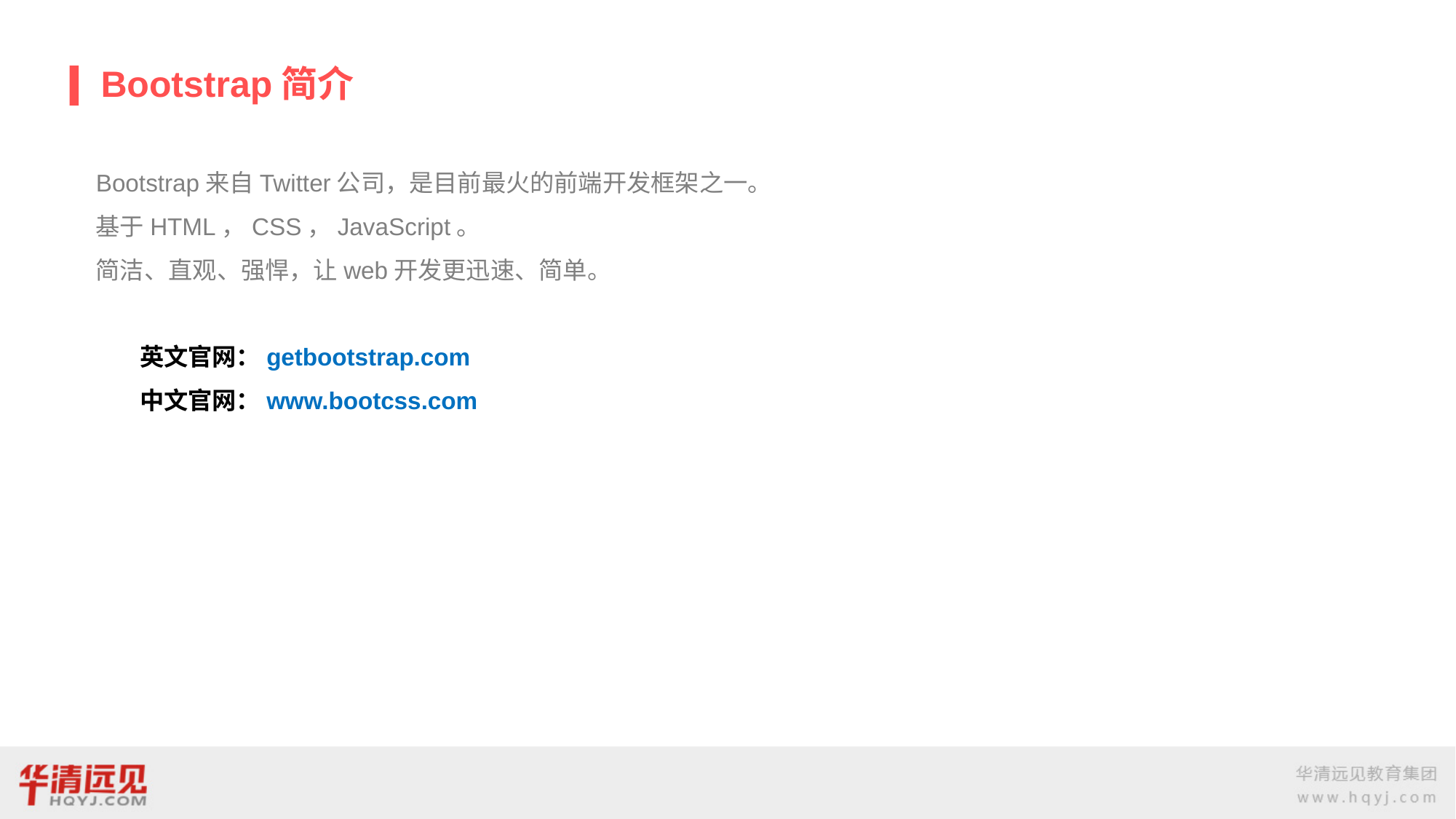

# Bootstrap简介
Bootstrap来自Twitter公司，是目前最火的前端开发框架之一。
基于HTML，CSS，JavaScript。
简洁、直观、强悍，让web开发更迅速、简单。

英文官网：getbootstrap.com
中文官网：www.bootcss.com